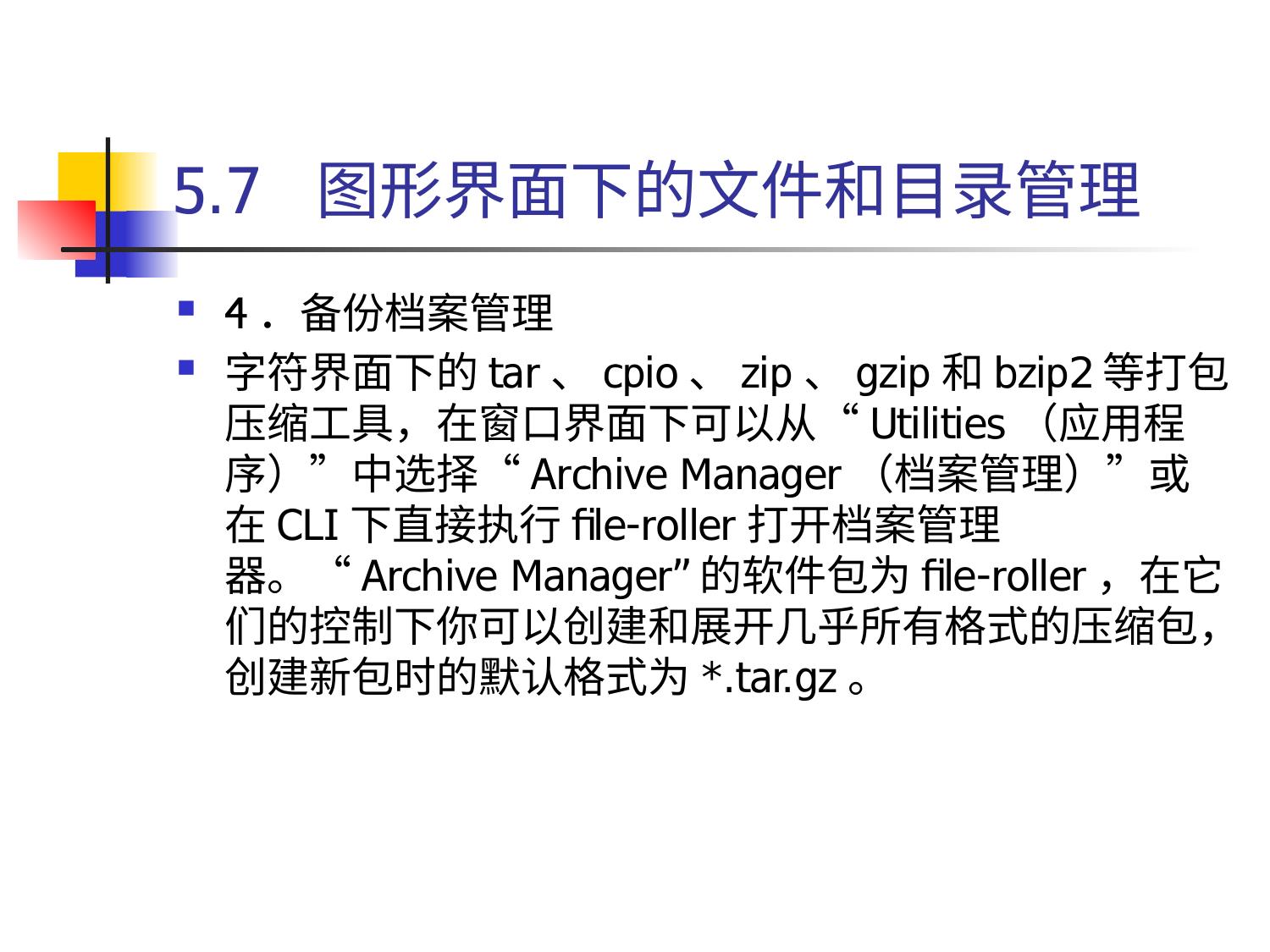

# 5.7  图形界面下的文件和目录管理
4．备份档案管理
字符界面下的tar、cpio、zip、gzip和bzip2等打包压缩工具，在窗口界面下可以从“Utilities（应用程序）”中选择“Archive Manager（档案管理）”或在CLI下直接执行file-roller打开档案管理器。“Archive Manager”的软件包为file-roller，在它们的控制下你可以创建和展开几乎所有格式的压缩包，创建新包时的默认格式为*.tar.gz。